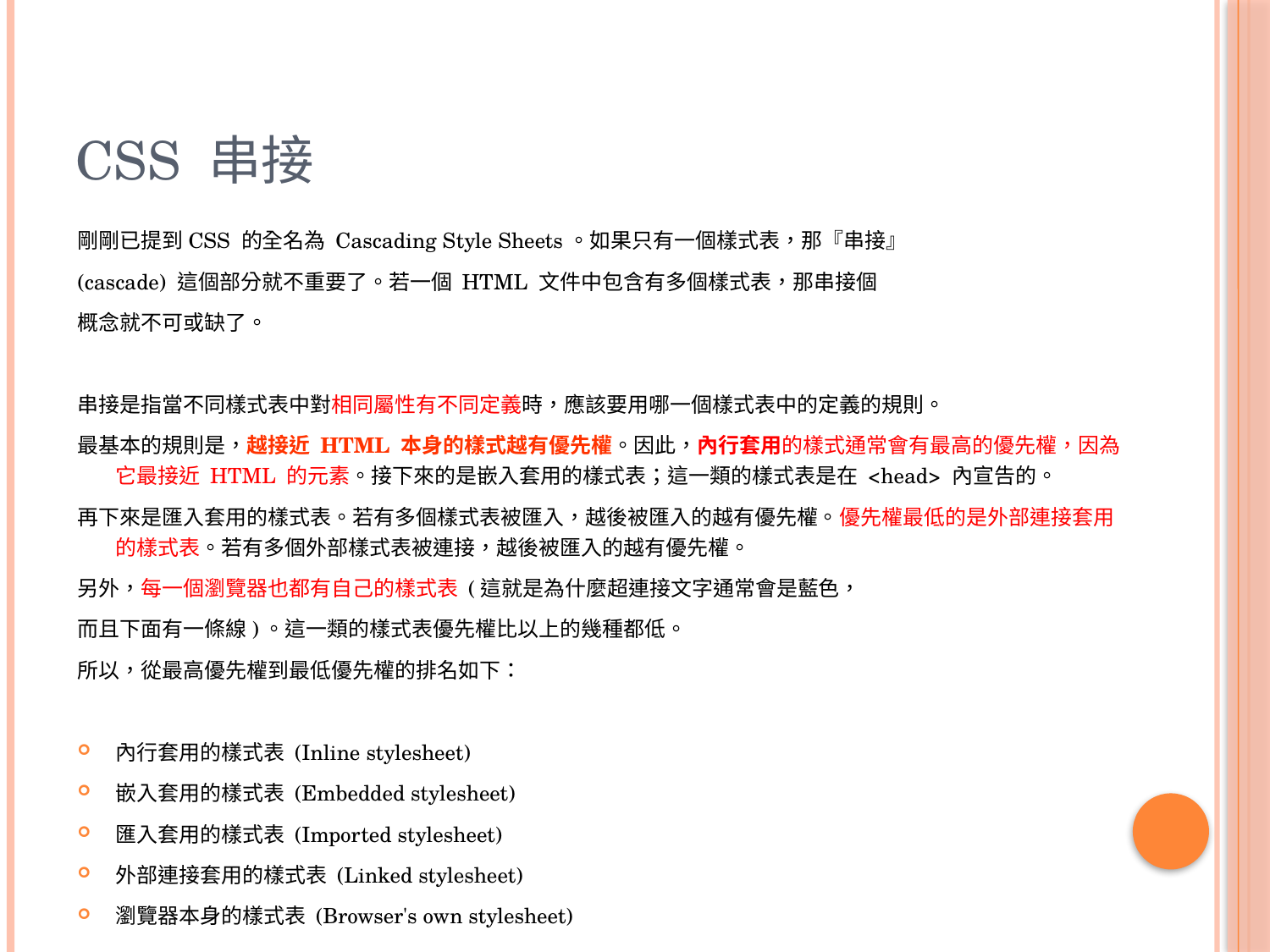

# CSS 串接
剛剛已提到CSS 的全名為 Cascading Style Sheets。如果只有一個樣式表，那『串接』
(cascade) 這個部分就不重要了。若一個 HTML 文件中包含有多個樣式表，那串接個
概念就不可或缺了。

串接是指當不同樣式表中對相同屬性有不同定義時，應該要用哪一個樣式表中的定義的規則。
最基本的規則是，越接近 HTML 本身的樣式越有優先權。因此，內行套用的樣式通常會有最高的優先權，因為它最接近 HTML 的元素。接下來的是嵌入套用的樣式表；這一類的樣式表是在 <head> 內宣告的。
再下來是匯入套用的樣式表。若有多個樣式表被匯入，越後被匯入的越有優先權。優先權最低的是外部連接套用的樣式表。若有多個外部樣式表被連接，越後被匯入的越有優先權。
另外，每一個瀏覽器也都有自己的樣式表 (這就是為什麼超連接文字通常會是藍色，
而且下面有一條線)。這一類的樣式表優先權比以上的幾種都低。
所以，從最高優先權到最低優先權的排名如下：

內行套用的樣式表 (Inline stylesheet)
嵌入套用的樣式表 (Embedded stylesheet)
匯入套用的樣式表 (Imported stylesheet)
外部連接套用的樣式表 (Linked stylesheet)
瀏覽器本身的樣式表 (Browser's own stylesheet)